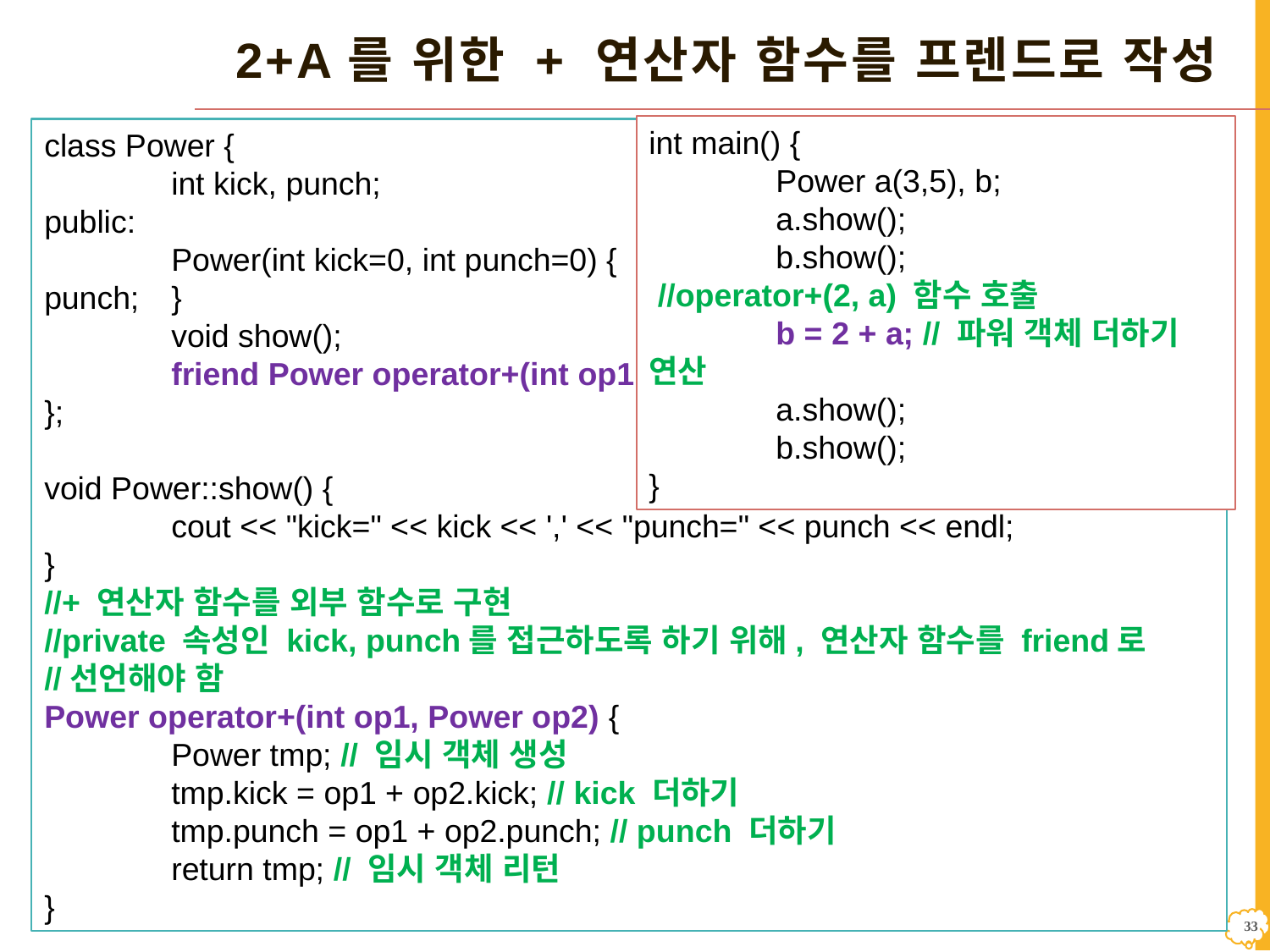

# 2+a를 위한 + 연산자 함수를 프렌드로 작성
int main() {
	Power a(3,5), b;
	a.show();
	b.show();
 //operator+(2, a) 함수 호출
	b = 2 + a; // 파워 객체 더하기 연산
	a.show();
	b.show();
}
class Power {
	int kick, punch;
public:
	Power(int kick=0, int punch=0) {	this->kick = kick; this->punch = punch;	}
	void show();
	friend Power operator+(int op1, Power op2); // 프렌드 선언
};

void Power::show() {
	cout << "kick=" << kick << ',' << "punch=" << punch << endl;
}
//+ 연산자 함수를 외부 함수로 구현
//private 속성인 kick, punch를 접근하도록 하기 위해, 연산자 함수를 friend로
//선언해야 함
Power operator+(int op1, Power op2) {
	Power tmp; // 임시 객체 생성
	tmp.kick = op1 + op2.kick; // kick 더하기
	tmp.punch = op1 + op2.punch; // punch 더하기
	return tmp; // 임시 객체 리턴
}

33